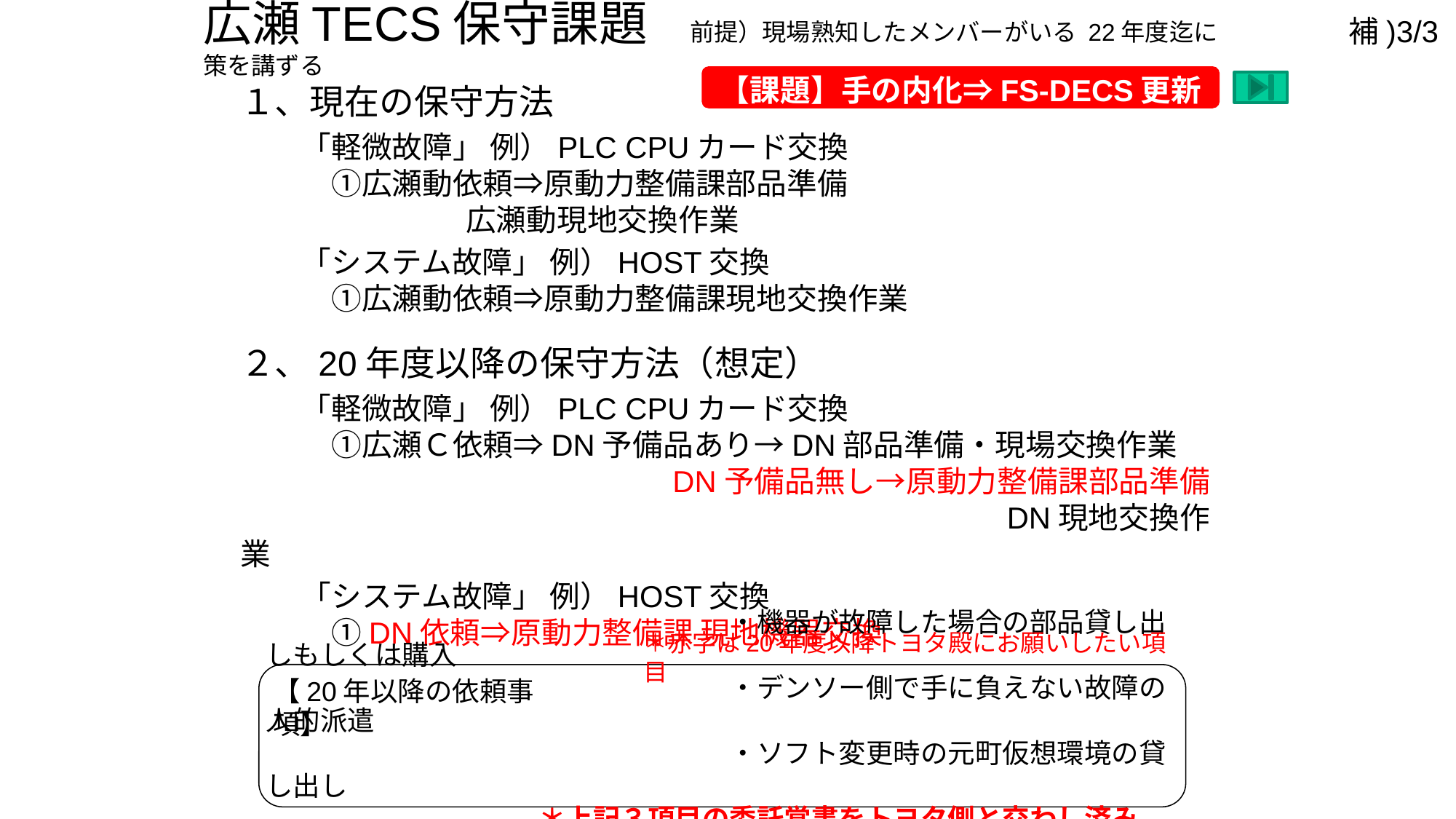

補)3/3
# 広瀬TECS保守課題　前提）現場熟知したメンバーがいる 22年度迄に策を講ずる
【課題】手の内化⇒FS-DECS更新

１、現在の保守方法
　　「軽微故障」 例）PLC CPUカード交換
　　　①広瀬動依頼⇒原動力整備課部品準備
　　　                    広瀬動現地交換作業
　　「システム故障」 例）HOST交換
　　　①広瀬動依頼⇒原動力整備課現地交換作業

２、20年度以降の保守方法（想定）
　　「軽微故障」 例）PLC CPUカード交換
　　　①広瀬Ｃ依頼⇒DN予備品あり→DN部品準備・現場交換作業
　　　　　　　　　　　　　　DN予備品無し→原動力整備課部品準備
　　　　　　　　　　　　　　　　　　　　　　　　　DN現地交換作業
　　「システム故障」 例）HOST交換
　　　①DN依頼⇒原動力整備課 現地機器交換

＊赤字は20年度以降トヨタ殿にお願いしたい項目
　　　　　　　　　　　　　　　　　・機器が故障した場合の部品貸し出しもしくは購入
　　　　　　　　　　　　　　　　　・デンソー側で手に負えない故障の人的派遣
　　　　　　　　　　　　　　　　　・ソフト変更時の元町仮想環境の貸し出し
　　　　　　　　　　＊上記３項目の委託覚書をトヨタ側と交わし済み(山崎GM)
【20年以降の依頼事項】